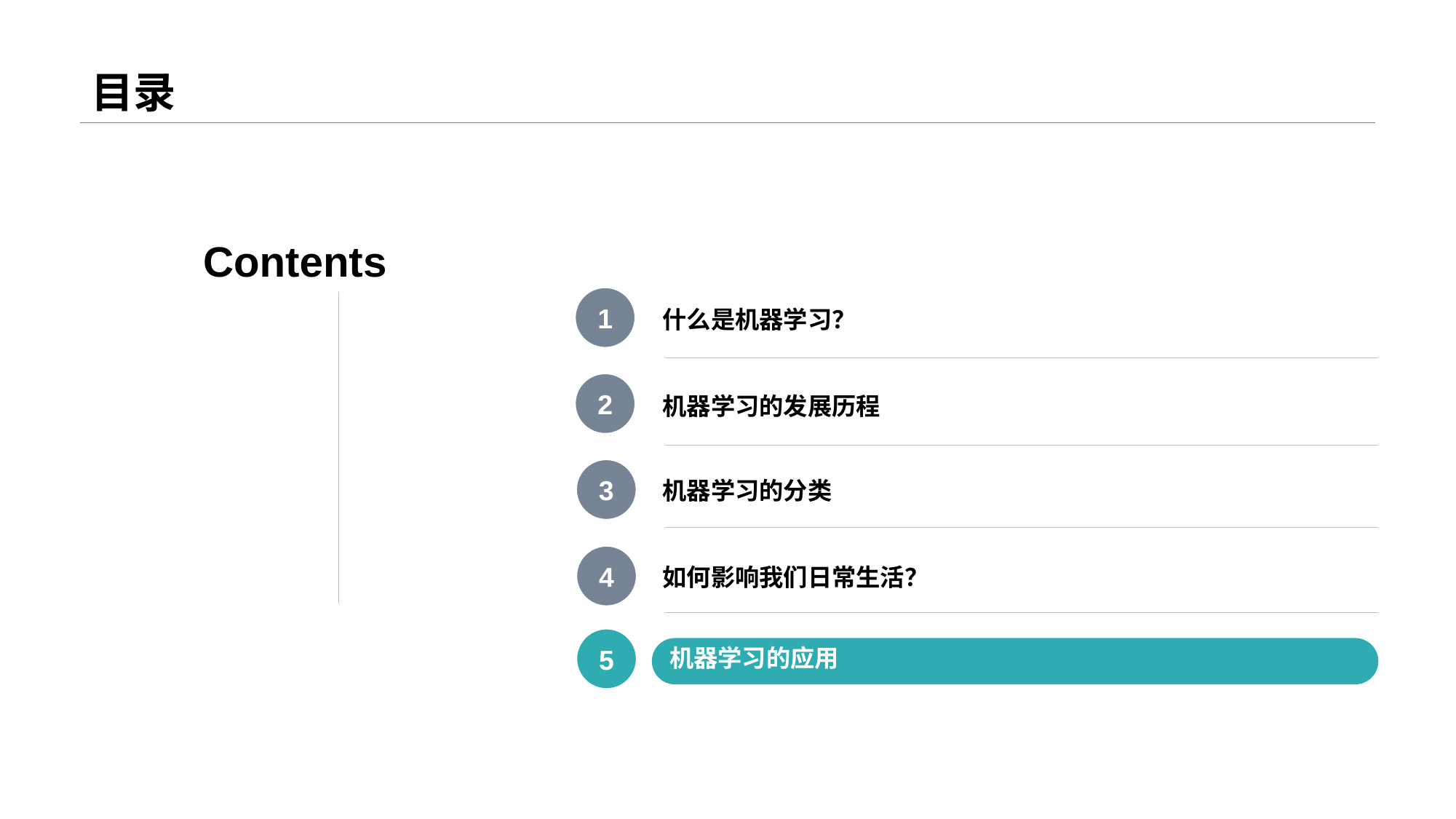

# 目录
Contents
1
什么是机器学习？
2
机器学习的发展历程
3
机器学习的分类
4
如何影响我们日常生活？
5
机器学习的应用